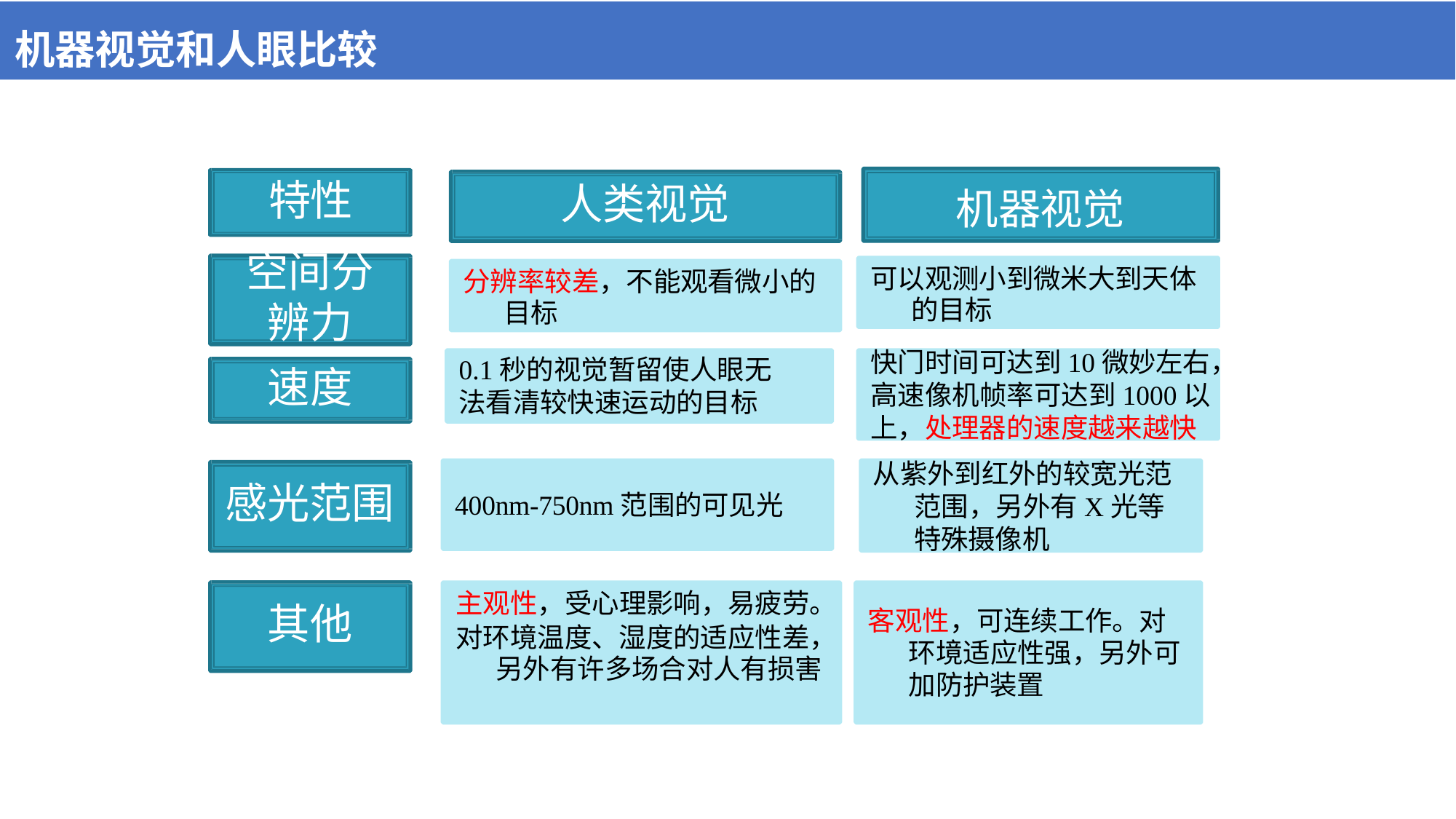

机器视觉和人眼比较

# 机器视觉
特性
人类视觉
特性
空间分辨力

可以观测小到微米大到天体的目标
分辨率较差，不能观看微小的目标
快门时间可达到10微妙左右，高速像机帧率可达到1000以 上，处理器的速度越来越快

0.1秒的视觉暂留使人眼无法看清较快速运动的目标

速度

400nm-750nm范围的可见光
从紫外到红外的较宽光范
范围，另外有X光等特殊摄像机
感光范围

其他
主观性，受心理影响，易疲劳。对环境温度、湿度的适应性差，
另外有许多场合对人有损害
客观性，可连续工作。对环境适应性强，另外可加防护装置